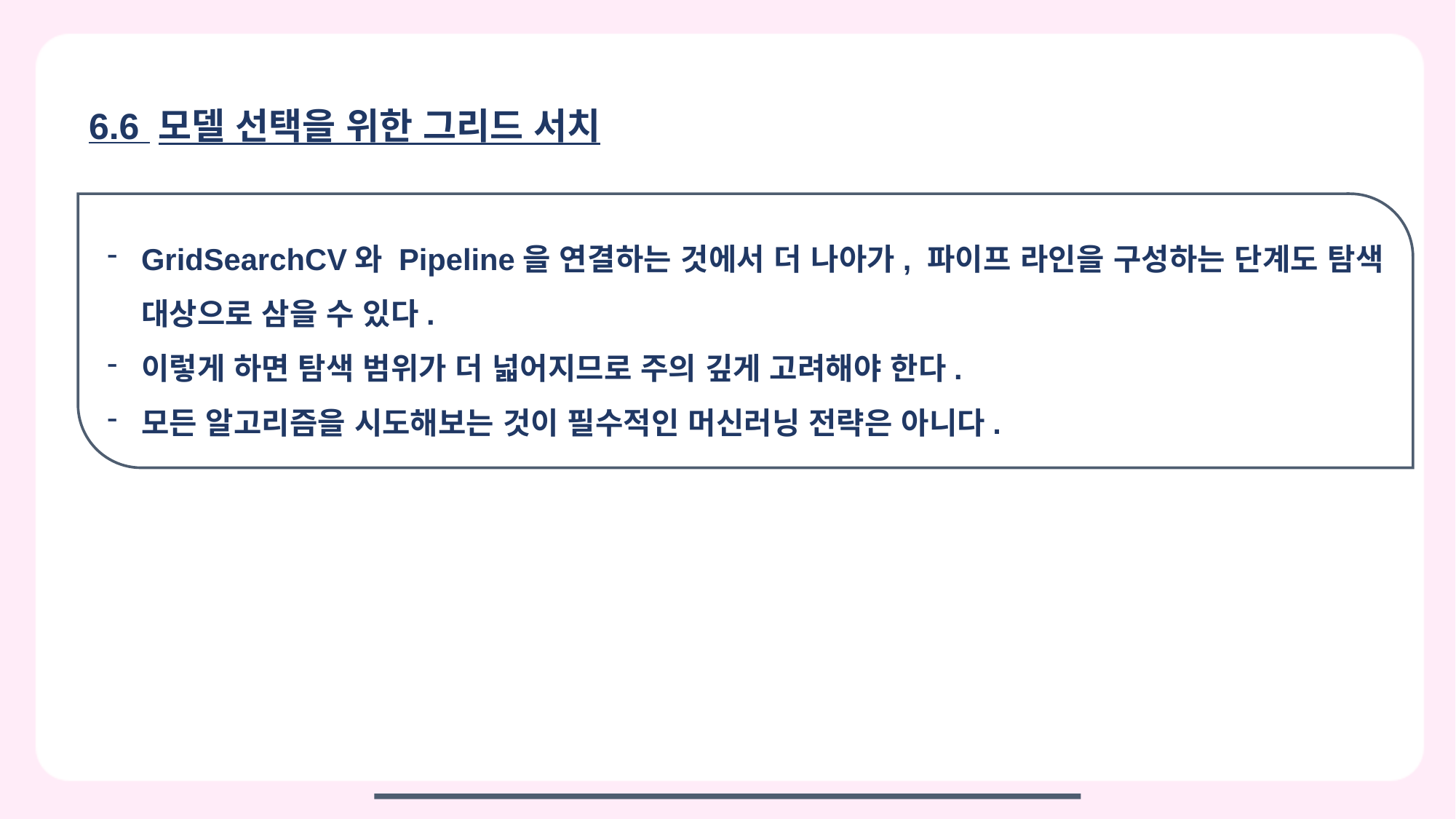

6.6 모델 선택을 위한 그리드 서치
GridSearchCV와 Pipeline을 연결하는 것에서 더 나아가, 파이프 라인을 구성하는 단계도 탐색 대상으로 삼을 수 있다.
이렇게 하면 탐색 범위가 더 넓어지므로 주의 깊게 고려해야 한다.
모든 알고리즘을 시도해보는 것이 필수적인 머신러닝 전략은 아니다.